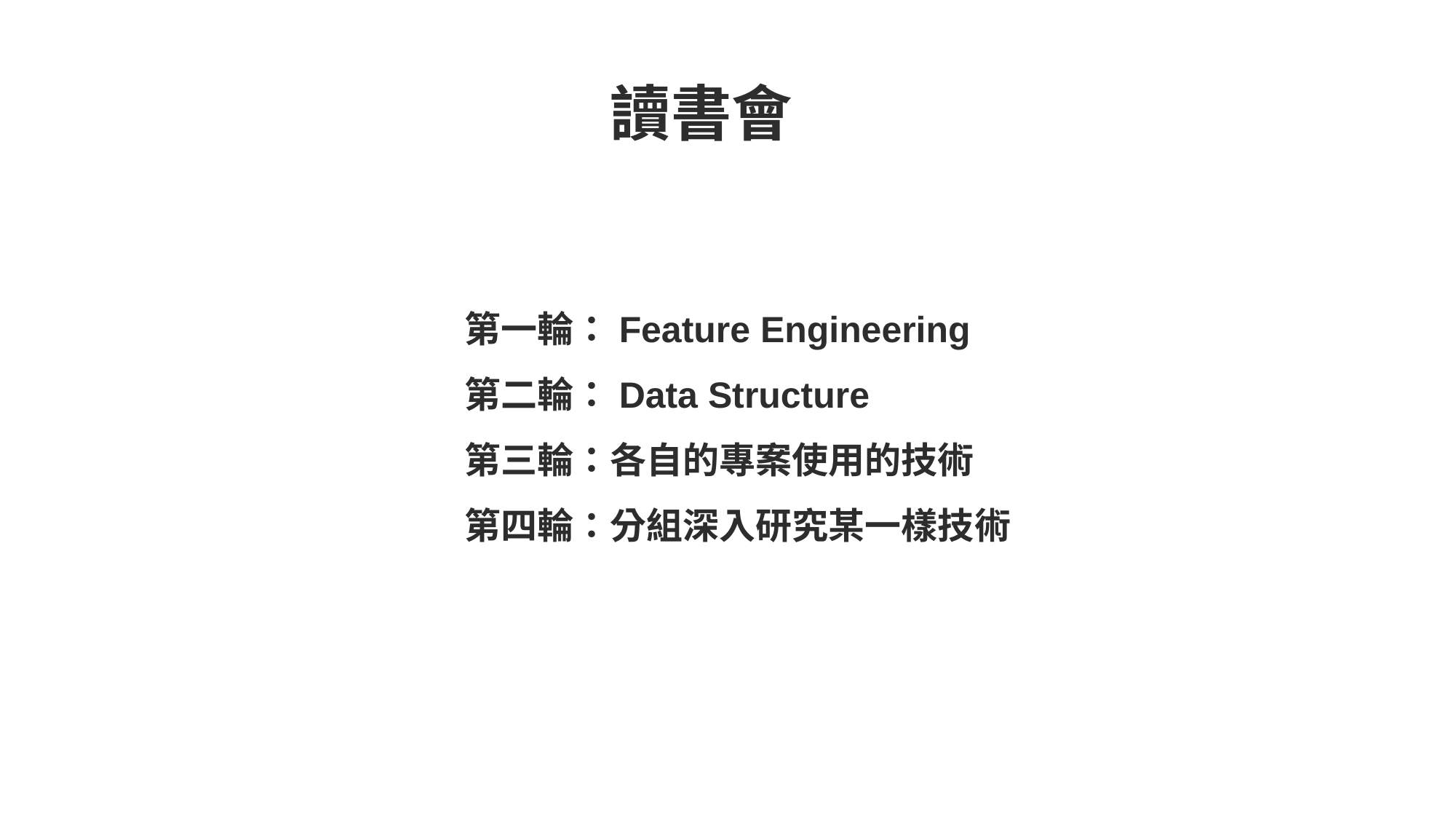

讀書會

第一輪：Feature Engineering
第二輪：Data Structure
第三輪：各自的專案使用的技術
第四輪：分組深入研究某一樣技術